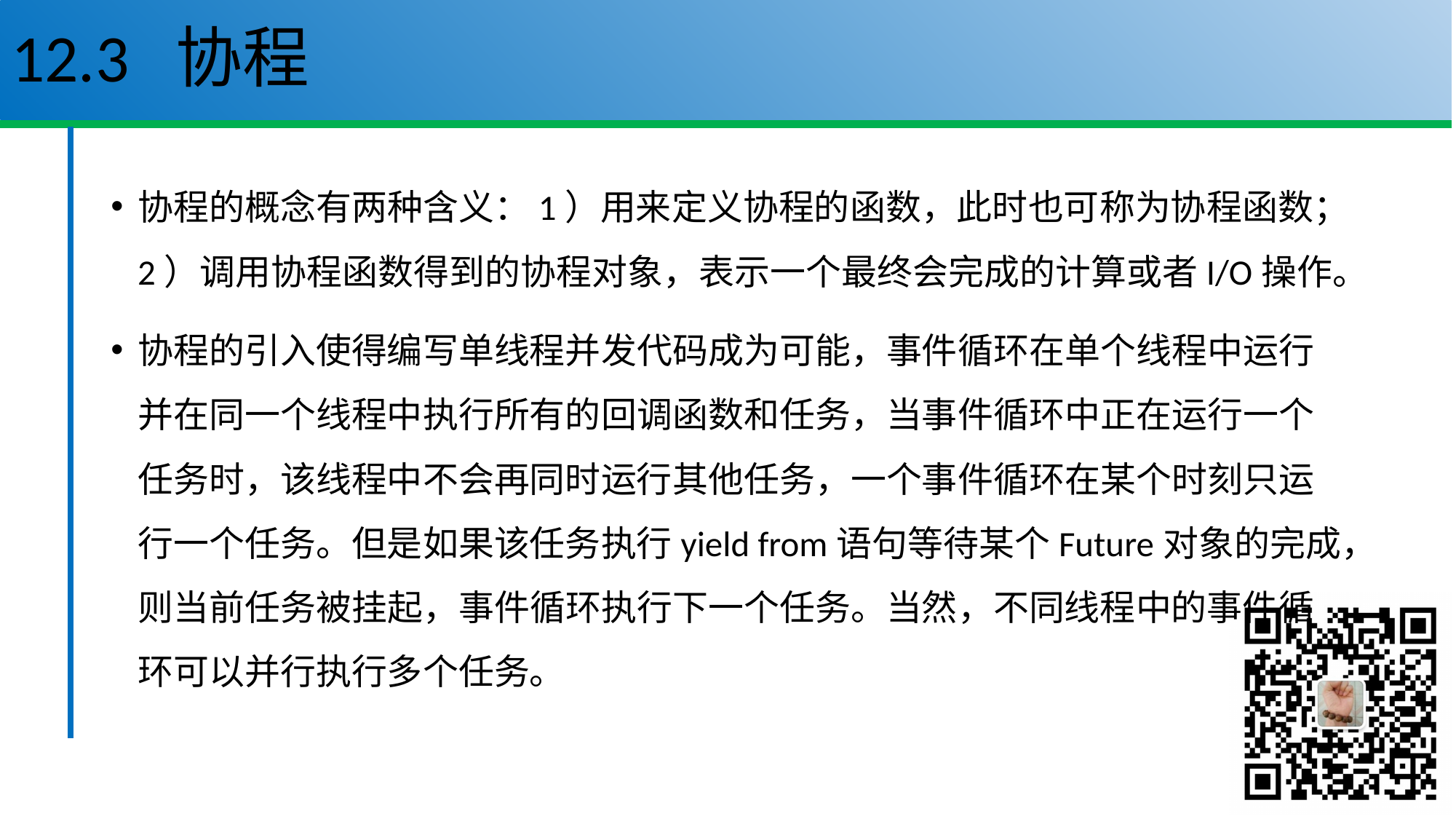

# 12.3  协程
协程的概念有两种含义：1）用来定义协程的函数，此时也可称为协程函数；2）调用协程函数得到的协程对象，表示一个最终会完成的计算或者I/O操作。
协程的引入使得编写单线程并发代码成为可能，事件循环在单个线程中运行并在同一个线程中执行所有的回调函数和任务，当事件循环中正在运行一个任务时，该线程中不会再同时运行其他任务，一个事件循环在某个时刻只运行一个任务。但是如果该任务执行yield from语句等待某个Future对象的完成，则当前任务被挂起，事件循环执行下一个任务。当然，不同线程中的事件循环可以并行执行多个任务。
64